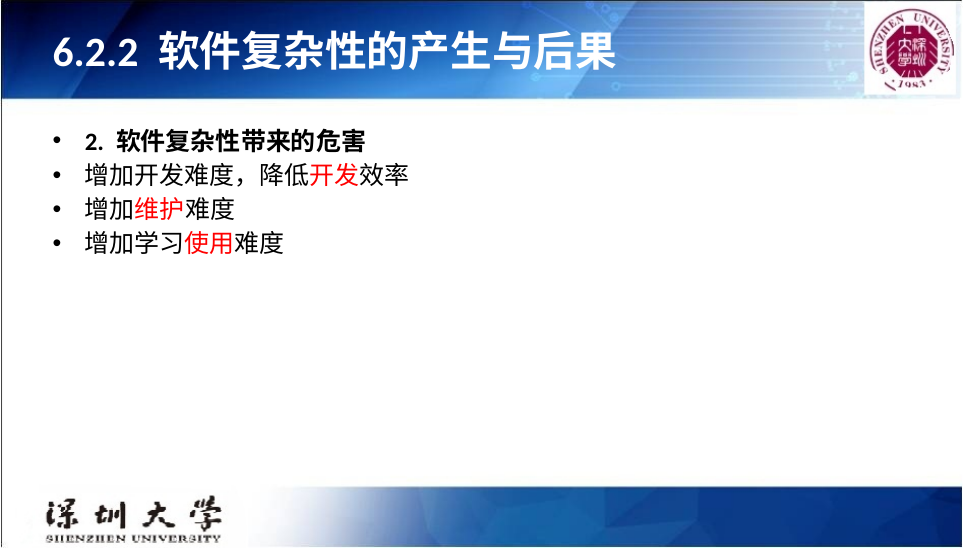

# 6.2.2 软件复杂性的产生与后果
2. 软件复杂性带来的危害
增加开发难度，降低开发效率
增加维护难度
增加学习使用难度
214